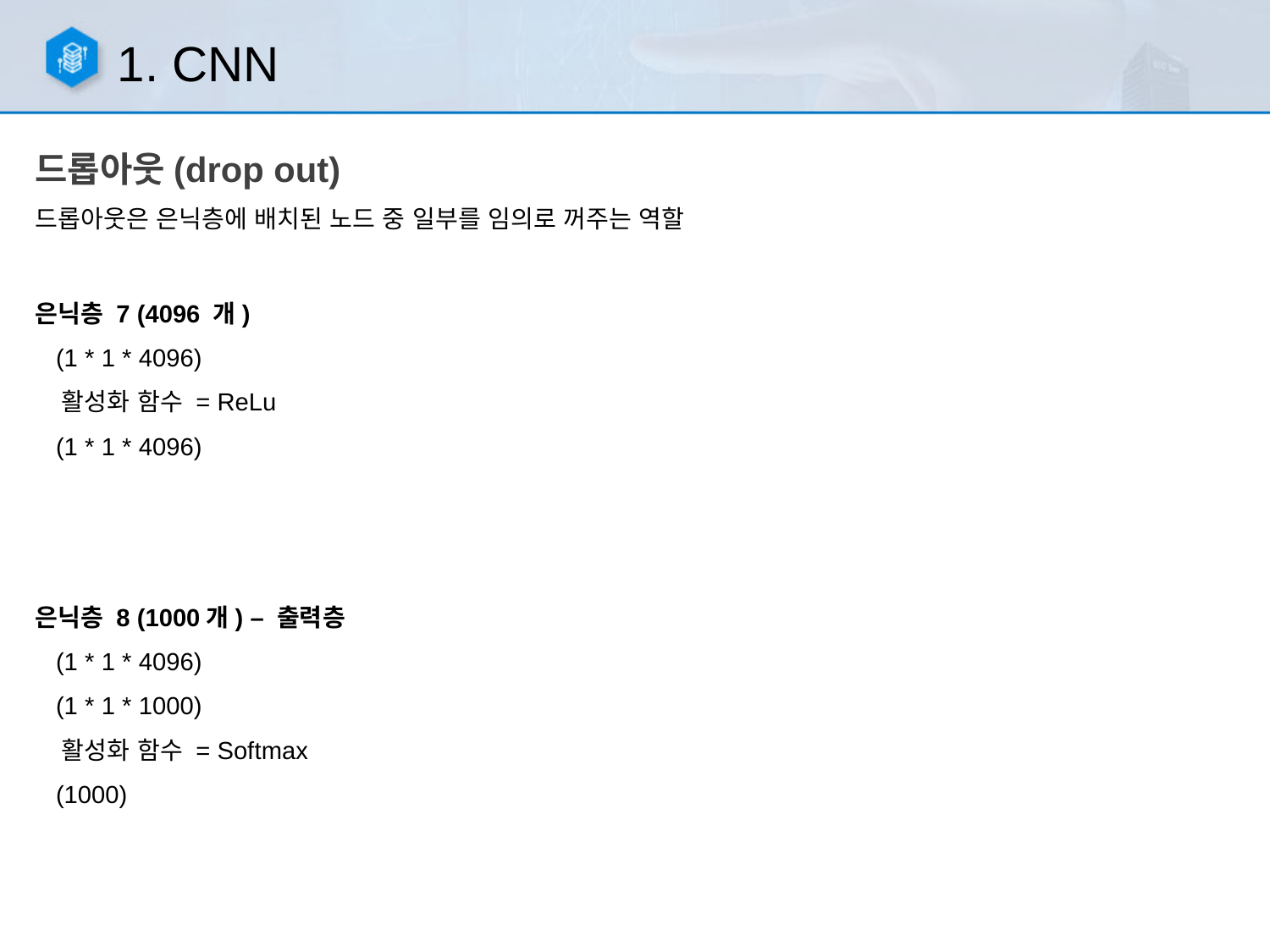

1. CNN
드롭아웃(drop out)
드롭아웃은 은닉층에 배치된 노드 중 일부를 임의로 꺼주는 역할
은닉층 7 (4096 개)
   (1 * 1 * 4096)
   활성화 함수 = ReLu
   (1 * 1 * 4096)
은닉층 8 (1000개) – 출력층
   (1 * 1 * 4096)
   (1 * 1 * 1000)
   활성화 함수 = Softmax
   (1000)